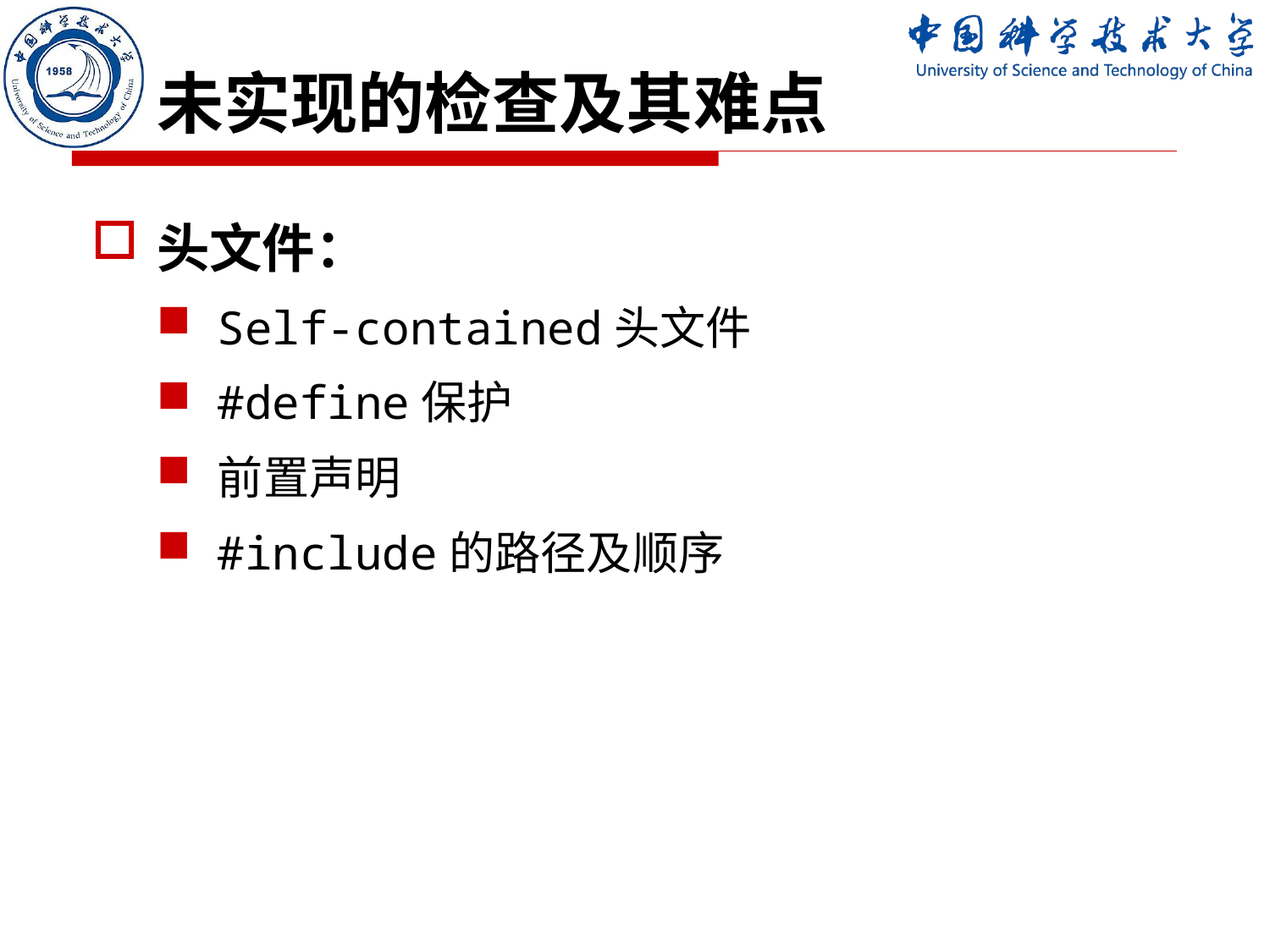

# 未实现的检查及其难点
头文件：
Self-contained头文件
#define保护
前置声明
#include的路径及顺序

51